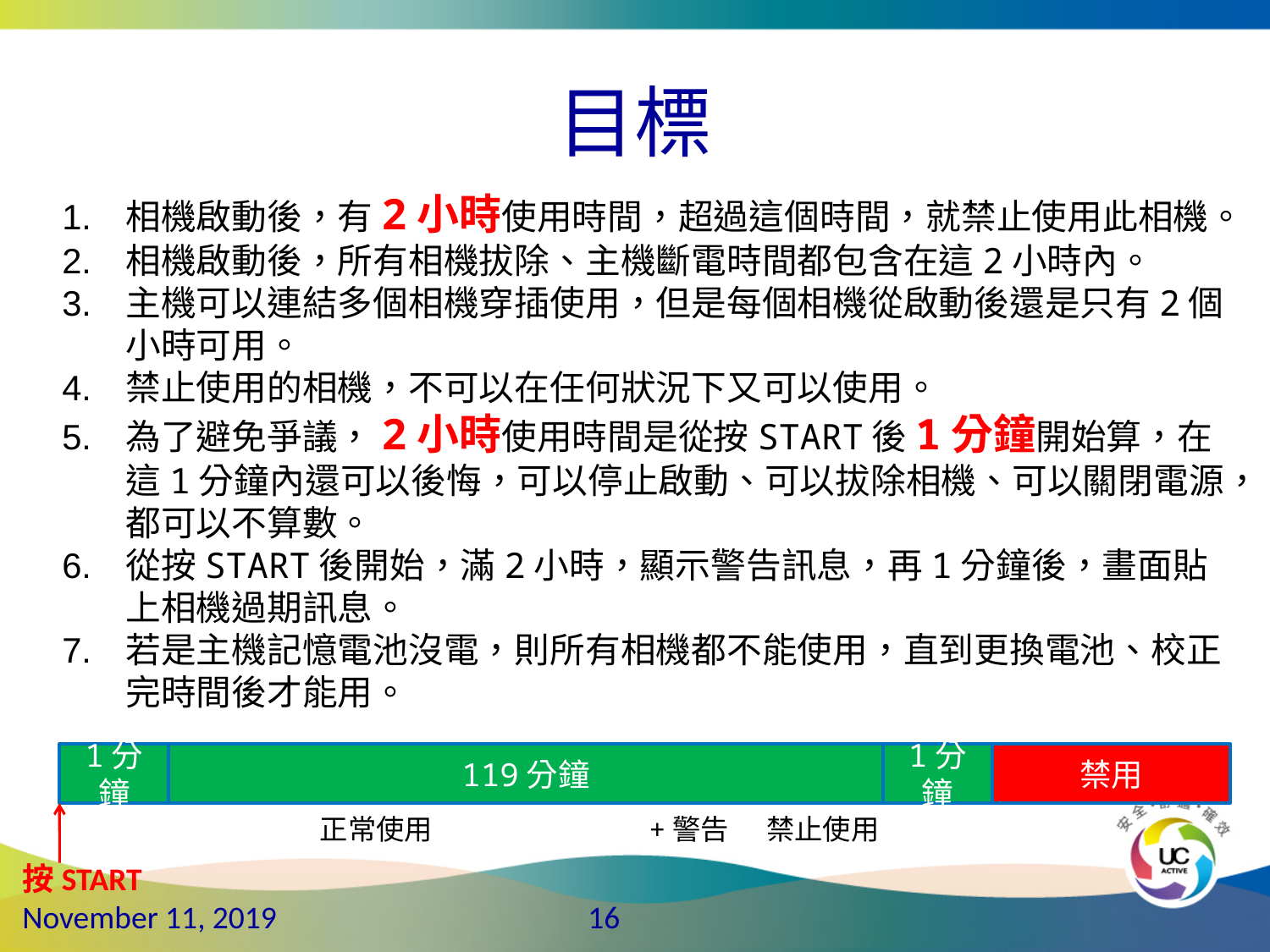

# 目標
相機啟動後，有2小時使用時間，超過這個時間，就禁止使用此相機。
相機啟動後，所有相機拔除、主機斷電時間都包含在這2小時內。
主機可以連結多個相機穿插使用，但是每個相機從啟動後還是只有2個小時可用。
禁止使用的相機，不可以在任何狀況下又可以使用。
為了避免爭議，2小時使用時間是從按START後1分鐘開始算，在這1分鐘內還可以後悔，可以停止啟動、可以拔除相機、可以關閉電源，都可以不算數。
從按START後開始，滿2小時，顯示警告訊息，再1分鐘後，畫面貼上相機過期訊息。
若是主機記憶電池沒電，則所有相機都不能使用，直到更換電池、校正完時間後才能用。
1分鐘
119分鐘
1分鐘
禁用
正常使用                                 +警告      禁止使用
按START